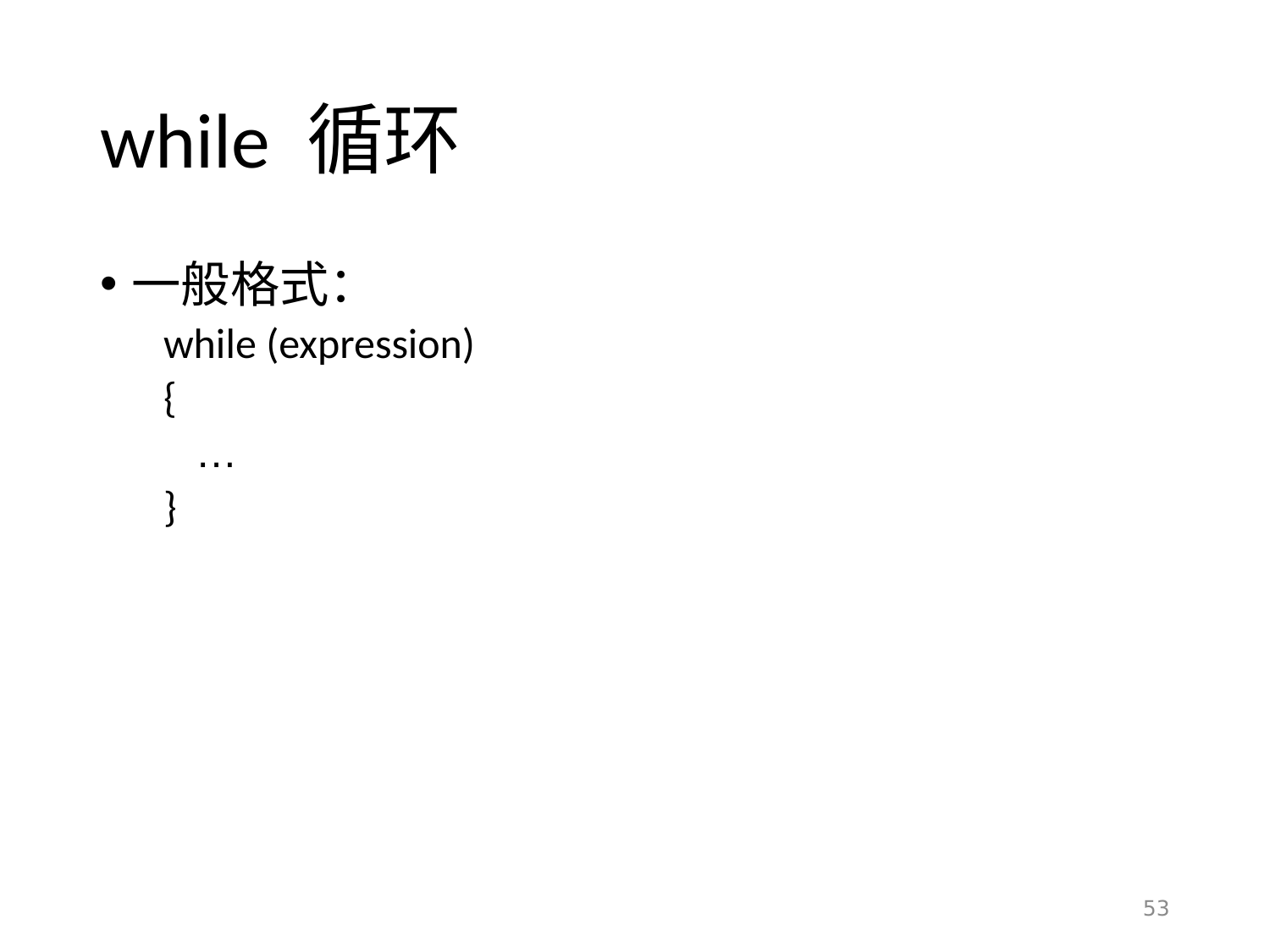

# while 循环
一般格式：
while (expression)
{
	…
}

53